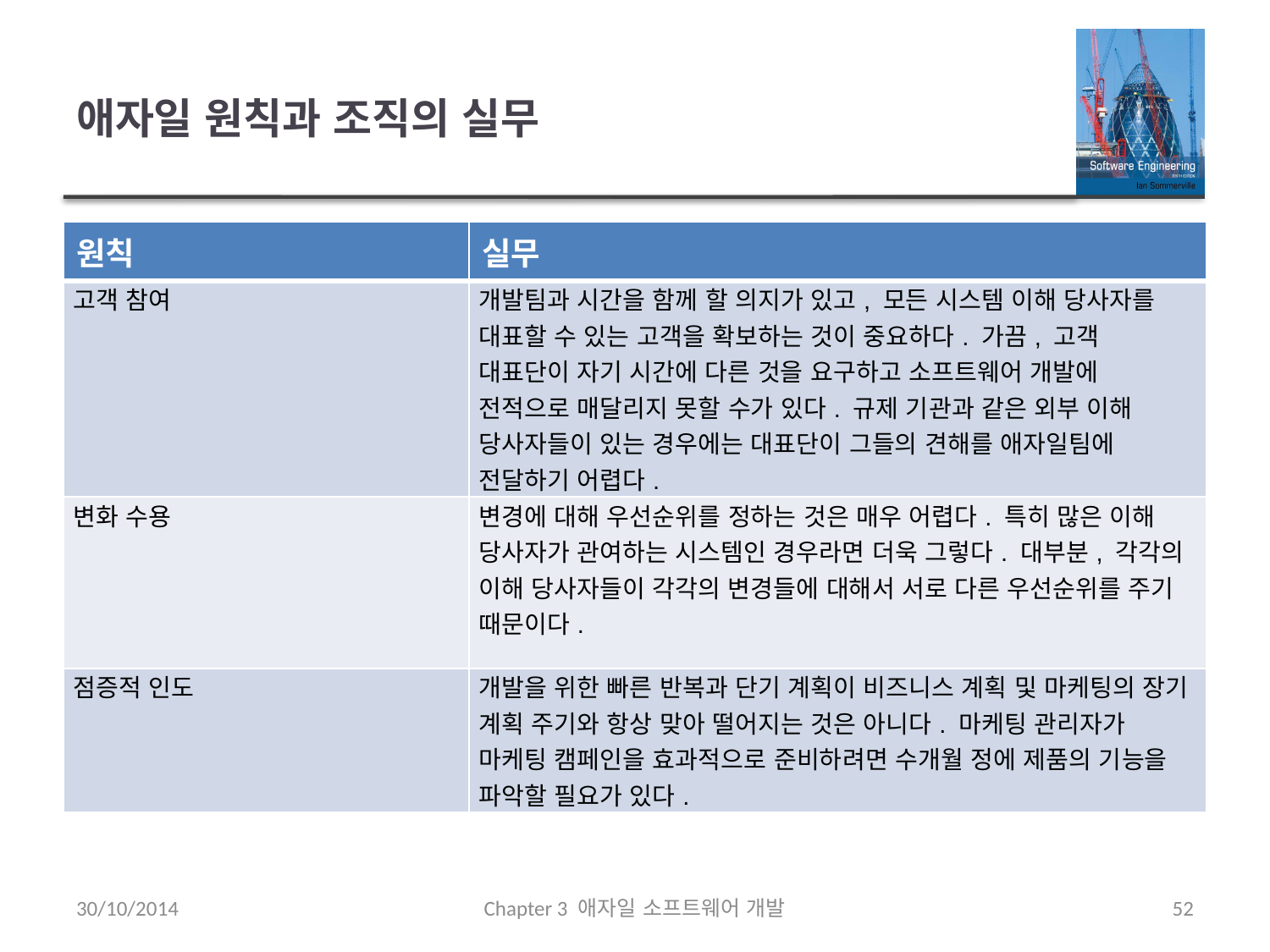

# 애자일 원칙과 조직의 실무
| 원칙 | 실무 |
| --- | --- |
| 고객 참여 | 개발팀과 시간을 함께 할 의지가 있고, 모든 시스템 이해 당사자를 대표할 수 있는 고객을 확보하는 것이 중요하다. 가끔, 고객 대표단이 자기 시간에 다른 것을 요구하고 소프트웨어 개발에 전적으로 매달리지 못할 수가 있다. 규제 기관과 같은 외부 이해 당사자들이 있는 경우에는 대표단이 그들의 견해를 애자일팀에 전달하기 어렵다. |
| 변화 수용 | 변경에 대해 우선순위를 정하는 것은 매우 어렵다. 특히 많은 이해 당사자가 관여하는 시스템인 경우라면 더욱 그렇다. 대부분, 각각의 이해 당사자들이 각각의 변경들에 대해서 서로 다른 우선순위를 주기 때문이다. |
| 점증적 인도 | 개발을 위한 빠른 반복과 단기 계획이 비즈니스 계획 및 마케팅의 장기 계획 주기와 항상 맞아 떨어지는 것은 아니다. 마케팅 관리자가 마케팅 캠페인을 효과적으로 준비하려면 수개월 정에 제품의 기능을 파악할 필요가 있다. |
30/10/2014
Chapter 3 애자일 소프트웨어 개발
52